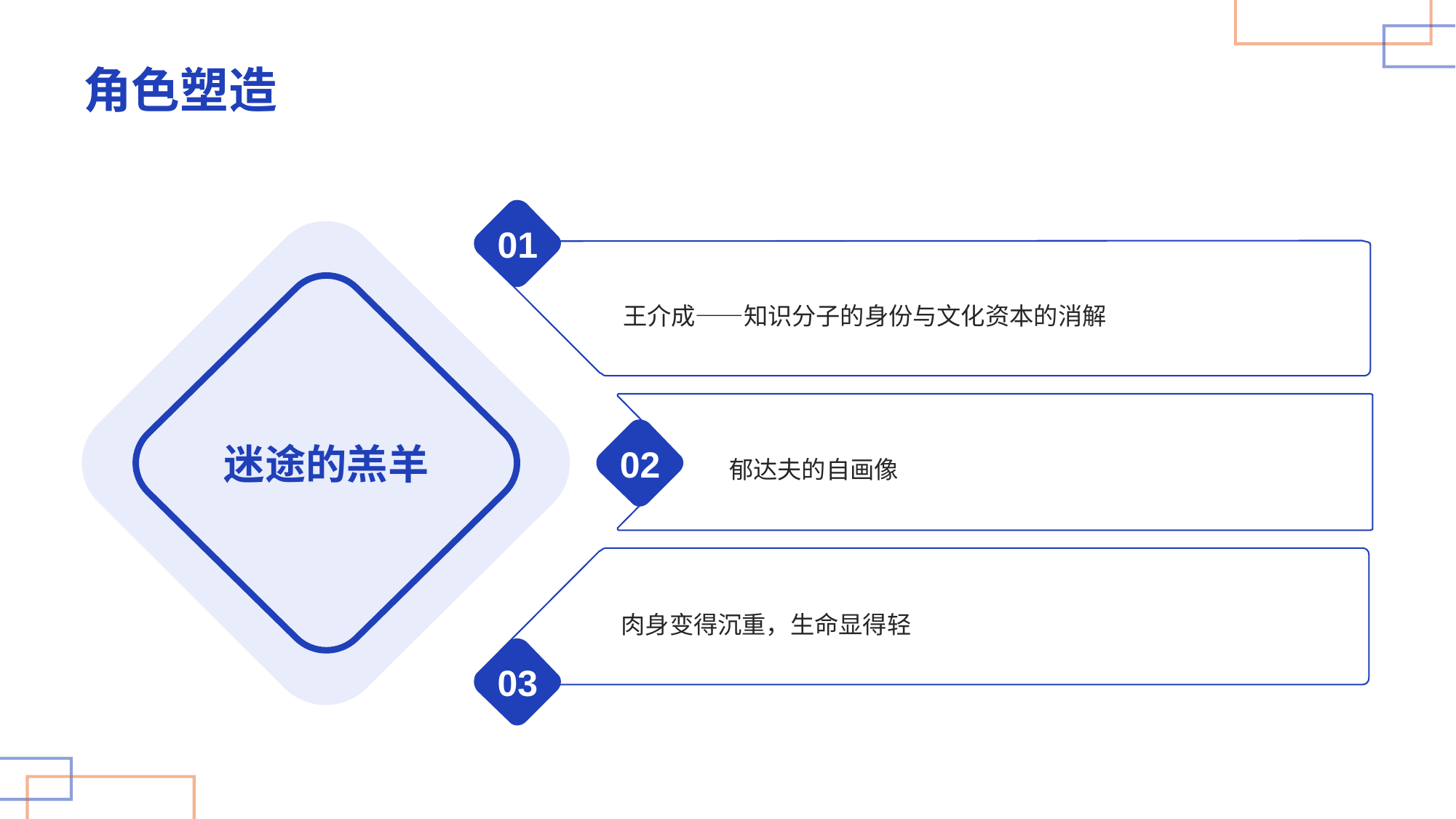

# 角色塑造
01

王介成——知识分子的身份与文化资本的消解
迷途的羔羊
郁达夫的自画像
02
肉身变得沉重，生命显得轻
03